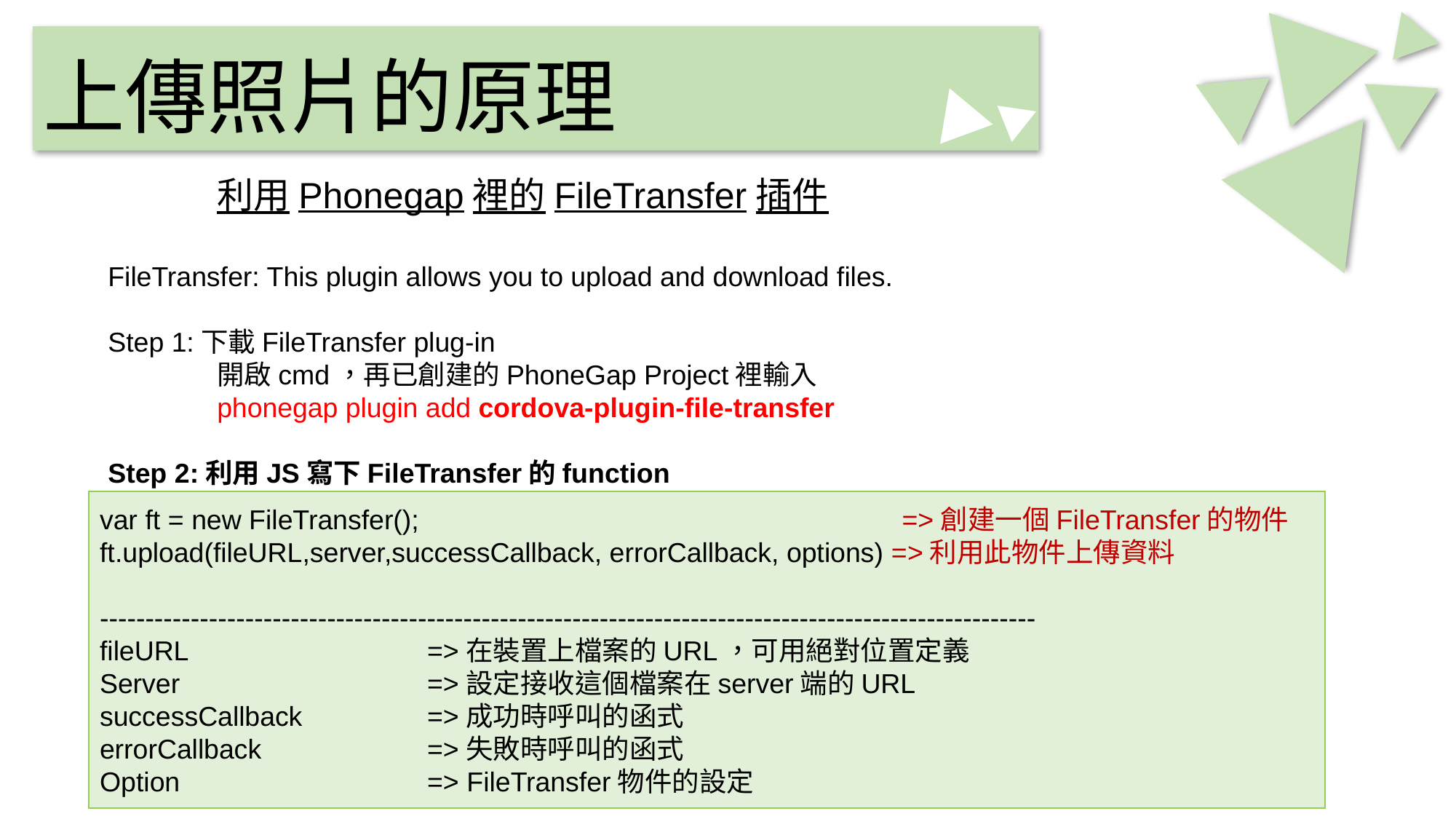

# 上傳照片的原理

	利用Phonegap裡的FileTransfer插件

FileTransfer: This plugin allows you to upload and download files.

Step 1:下載FileTransfer plug-in
	開啟cmd，再已創建的PhoneGap Project裡輸入
	phonegap plugin add cordova-plugin-file-transfer

Step 2:利用JS寫下FileTransfer的function
var ft = new FileTransfer();					     =>創建一個FileTransfer的物件
ft.upload(fileURL,server,successCallback, errorCallback, options) =>利用此物件上傳資料

-------------------------------------------------------------------------------------------------------
fileURL			=>在裝置上檔案的URL，可用絕對位置定義
Server			=>設定接收這個檔案在server端的URL
successCallback		=>成功時呼叫的函式
errorCallback		=>失敗時呼叫的函式
Option			=> FileTransfer物件的設定